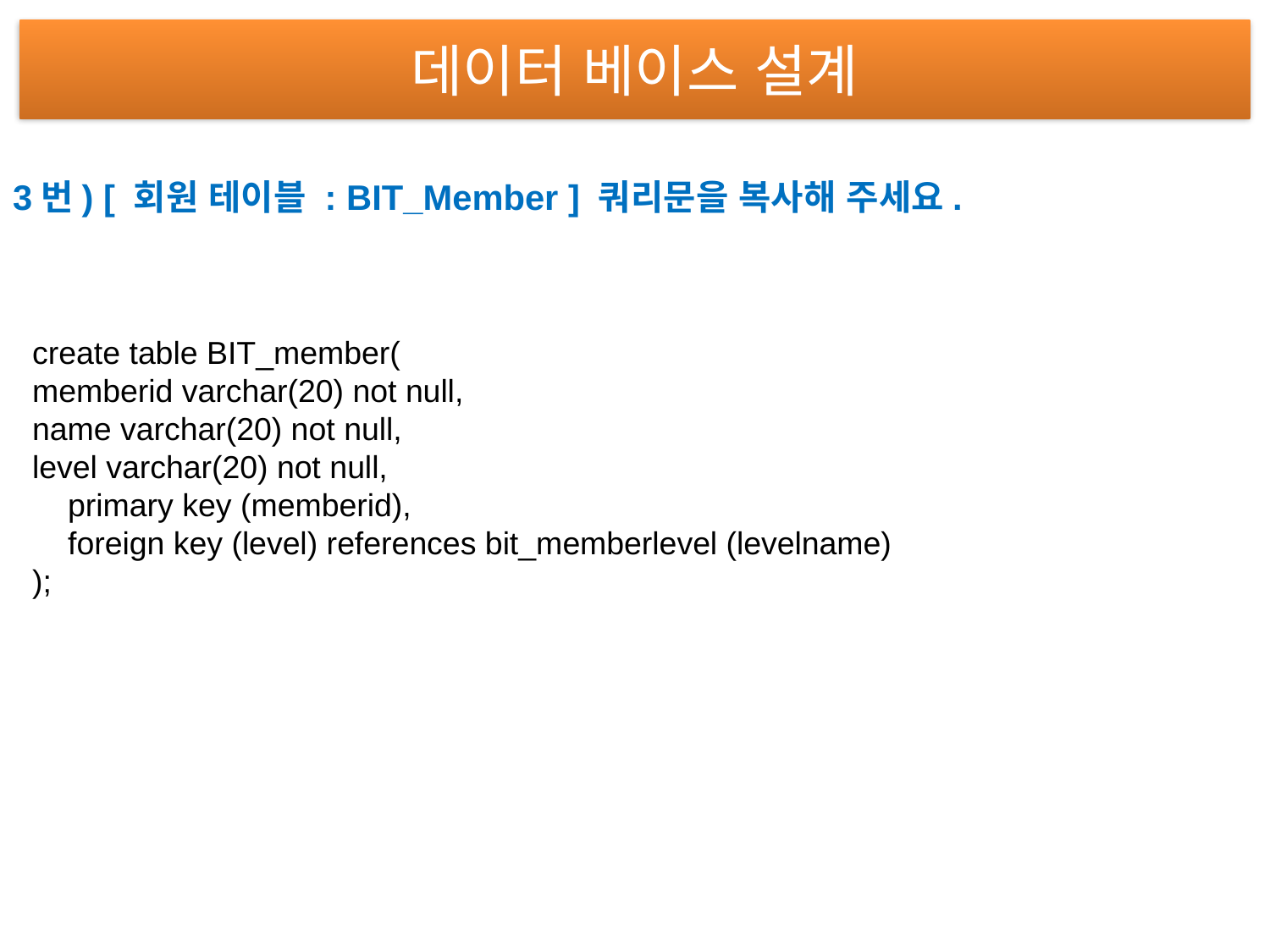

# 데이터 베이스 설계
3번) [ 회원 테이블 : BIT_Member ] 쿼리문을 복사해 주세요.

create table BIT_member(
memberid varchar(20) not null,
name varchar(20) not null,
level varchar(20) not null,
    primary key (memberid),
    foreign key (level) references bit_memberlevel (levelname)
);